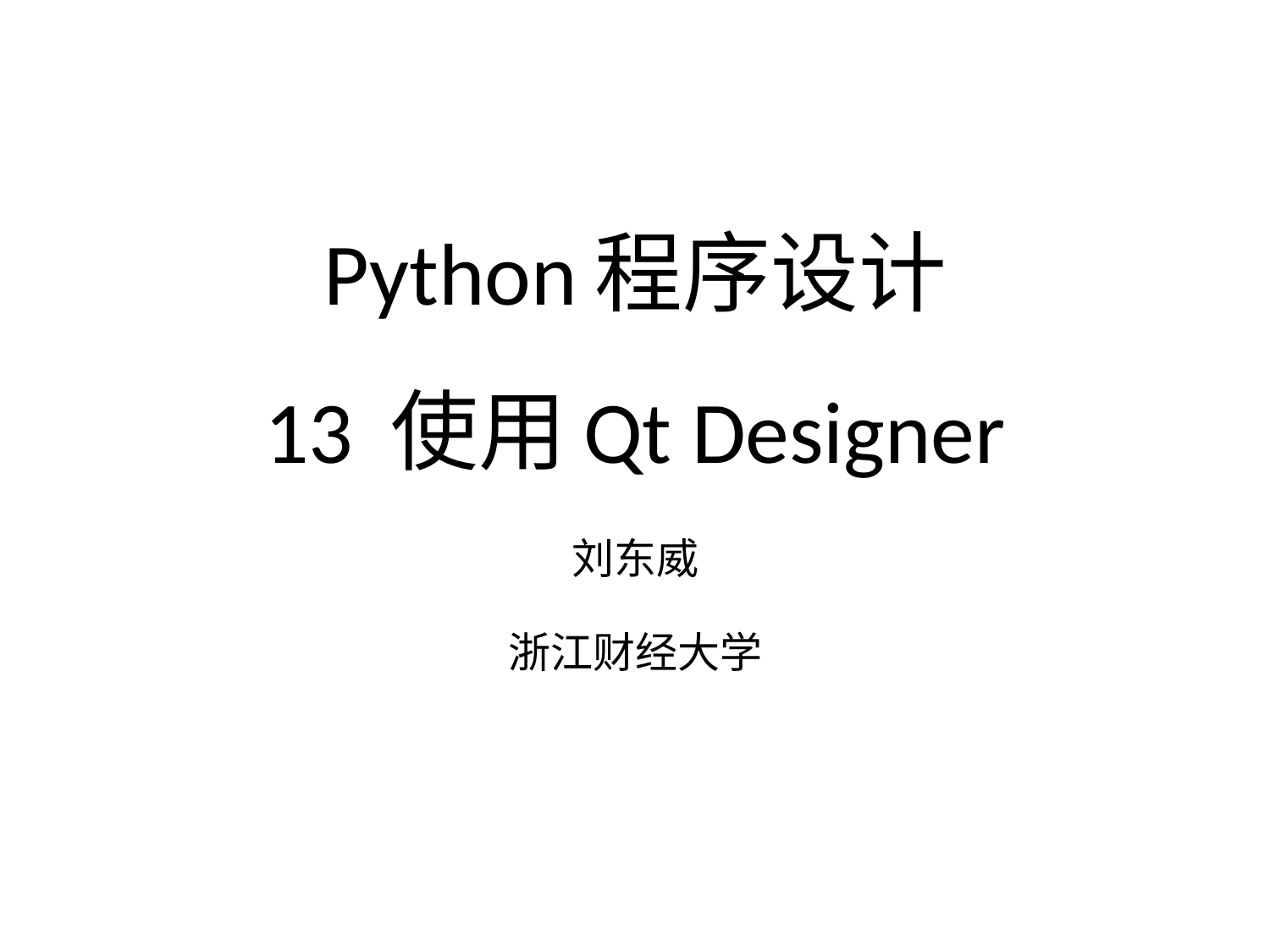

# Python程序设计 13 使用Qt Designer
刘东威
浙江财经大学